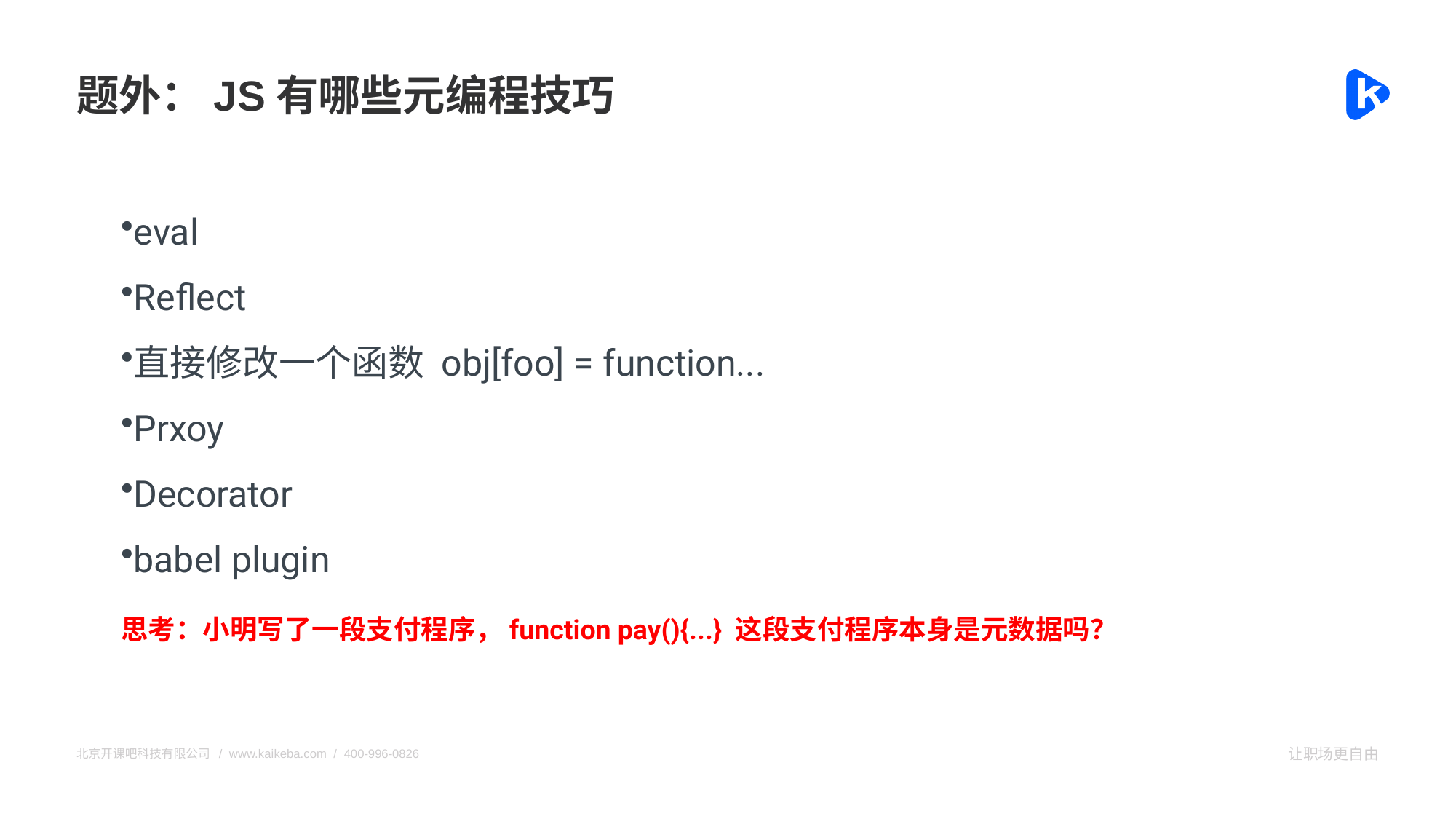

题外：JS有哪些元编程技巧
eval
Reflect
直接修改一个函数 obj[foo] = function...
Prxoy
Decorator
babel plugin

思考：小明写了一段支付程序，function pay(){...} 这段支付程序本身是元数据吗？